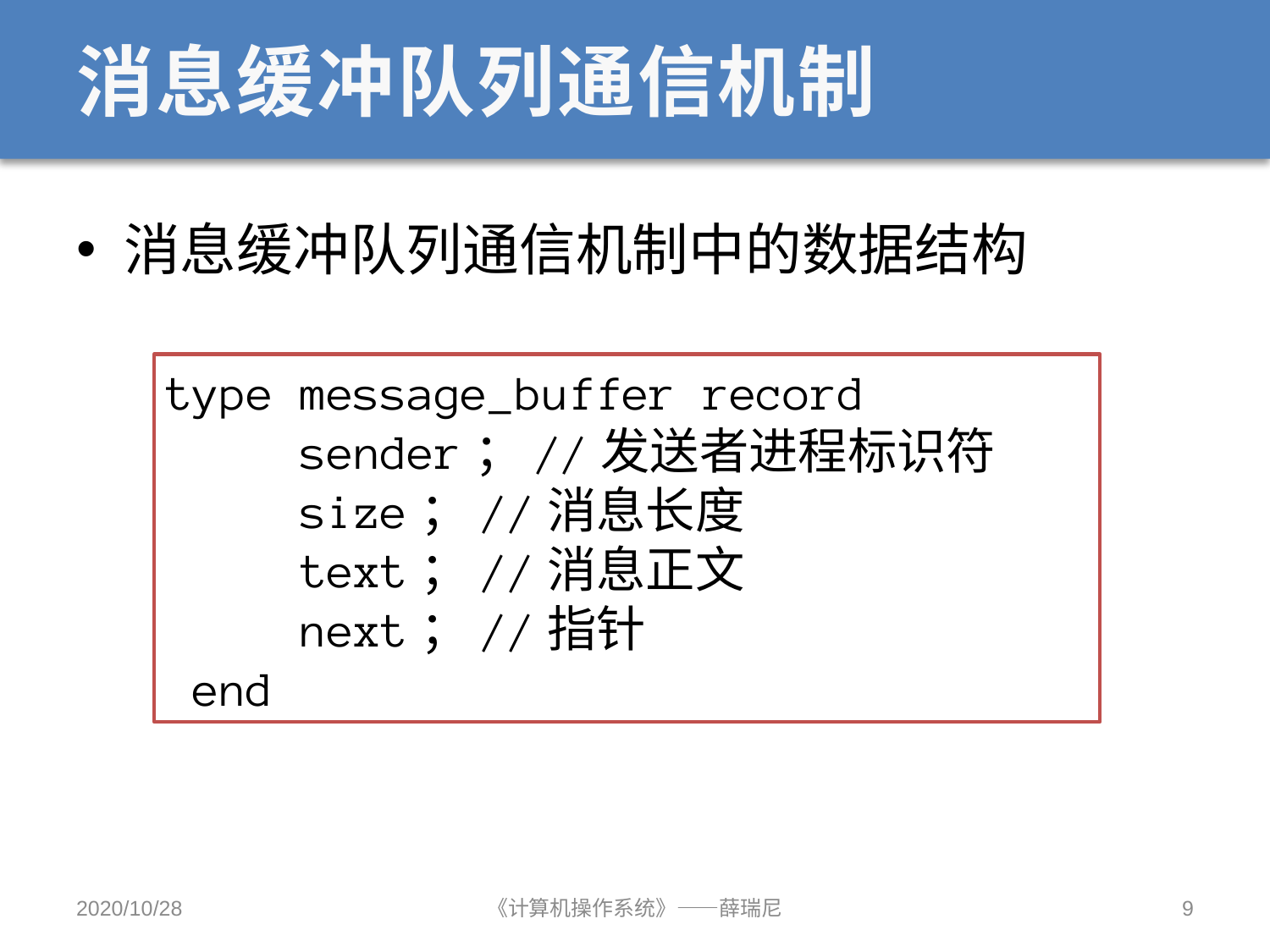

# 消息缓冲队列通信机制
消息缓冲队列通信机制中的数据结构
type message_buffer record
     sender；//发送者进程标识符
     size；//消息长度
     text；//消息正文
     next；//指针
 end
2020/10/28
《计算机操作系统》——薛瑞尼
9